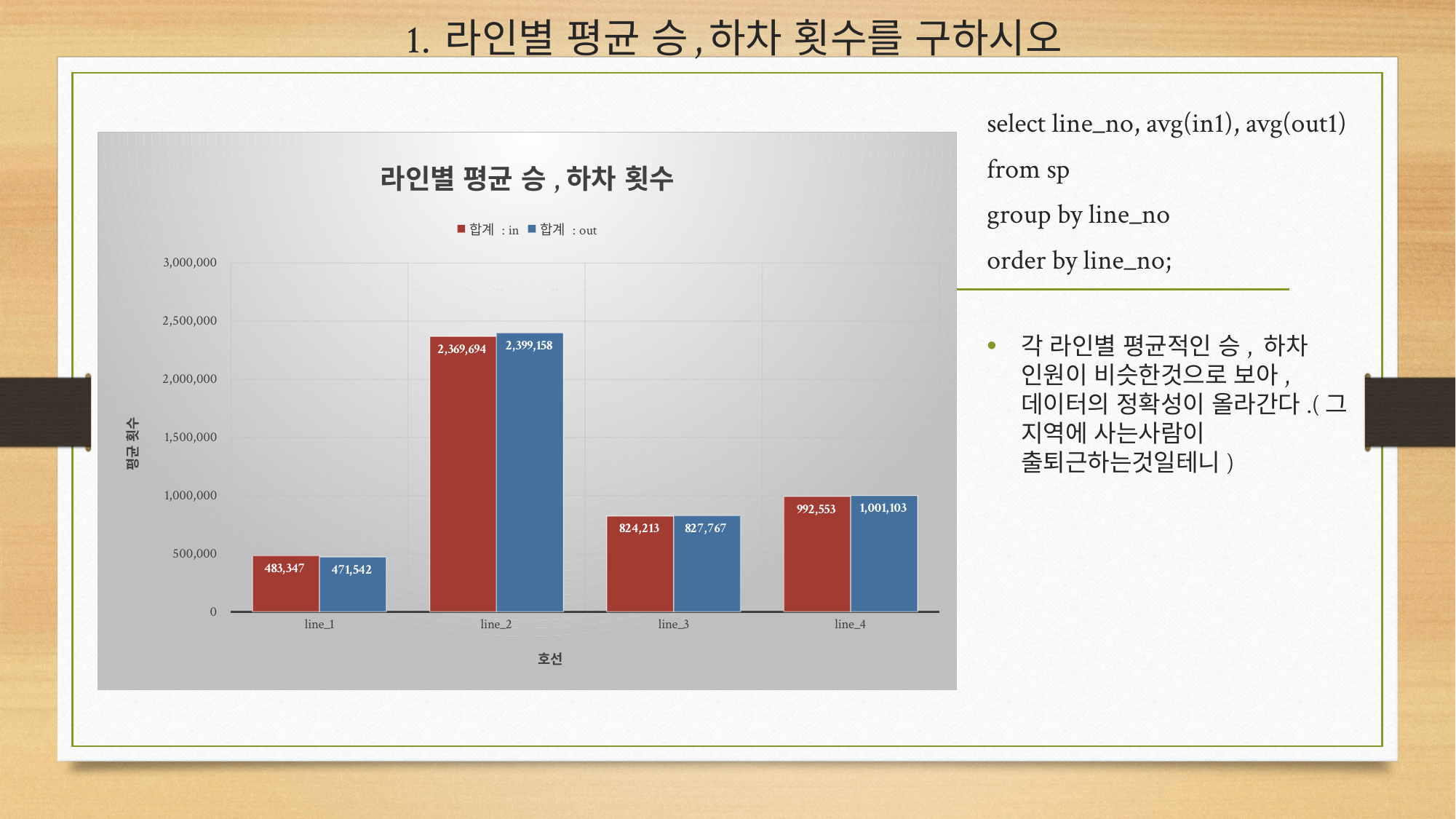

# 1. 라인별 평균 승,하차 횟수를 구하시오
select line_no, avg(in1), avg(out1)
from sp
group by line_no
order by line_no;

### Chart: 라인별 평균 승,하차 횟수

| Category | 합계 : in | 합계 : out |
|---|---|---|
| line_1 | 483346.7 | 471542.3 |
| line_2 | 2369694.25 | 2399158.05 |
| line_3 | 824213.45 | 827766.85 |
| line_4 | 992552.95 | 1001103.3 |
각 라인별 평균적인 승, 하차 인원이 비슷한것으로 보아, 데이터의 정확성이 올라간다.(그 지역에 사는사람이 출퇴근하는것일테니)